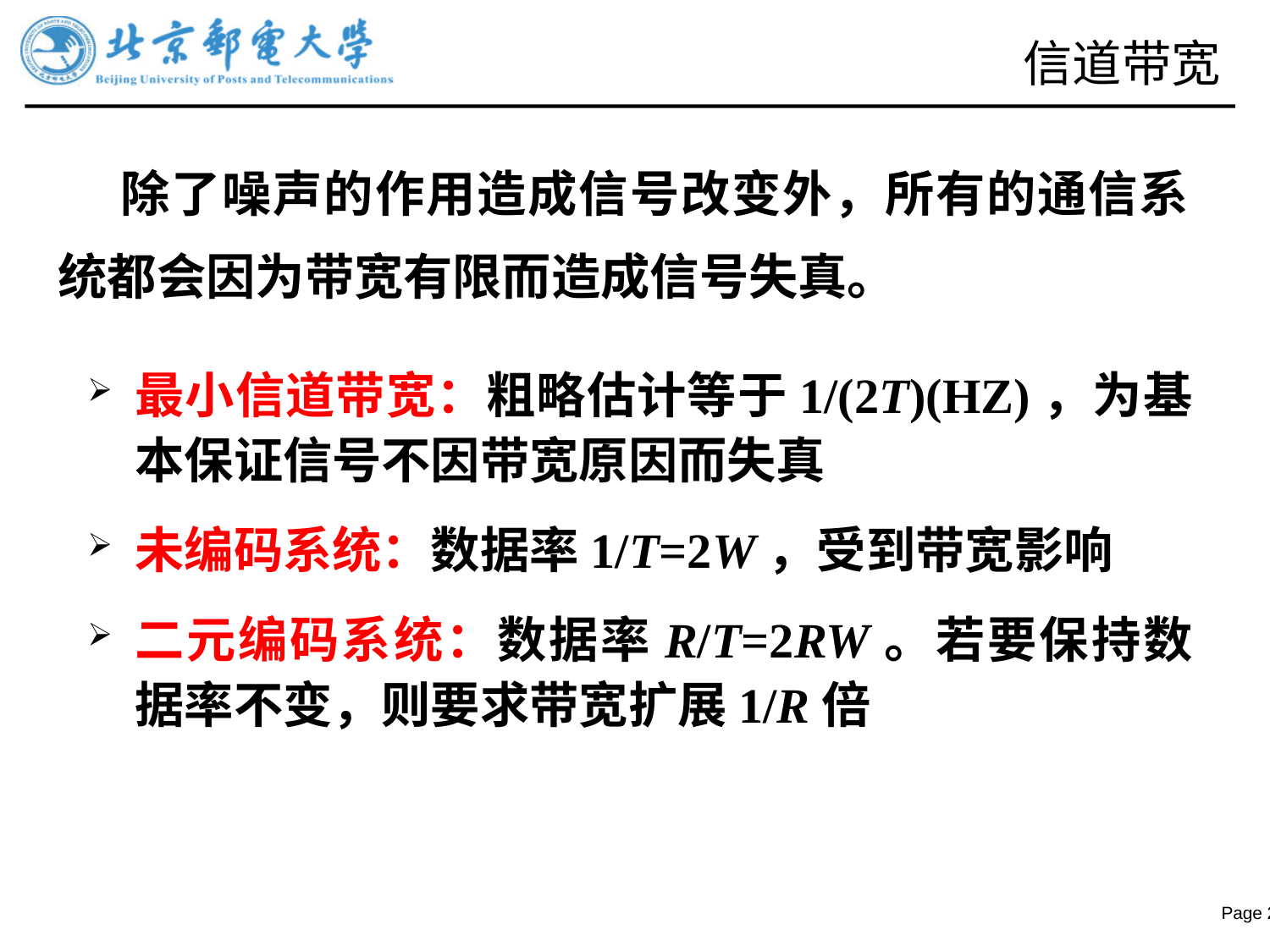

# 信道带宽
      除了噪声的作用造成信号改变外，所有的通信系统都会因为带宽有限而造成信号失真。
最小信道带宽：粗略估计等于1/(2T)(HZ)，为基本保证信号不因带宽原因而失真
未编码系统：数据率1/T=2W，受到带宽影响
二元编码系统：数据率R/T=2RW。若要保持数据率不变，则要求带宽扩展1/R倍